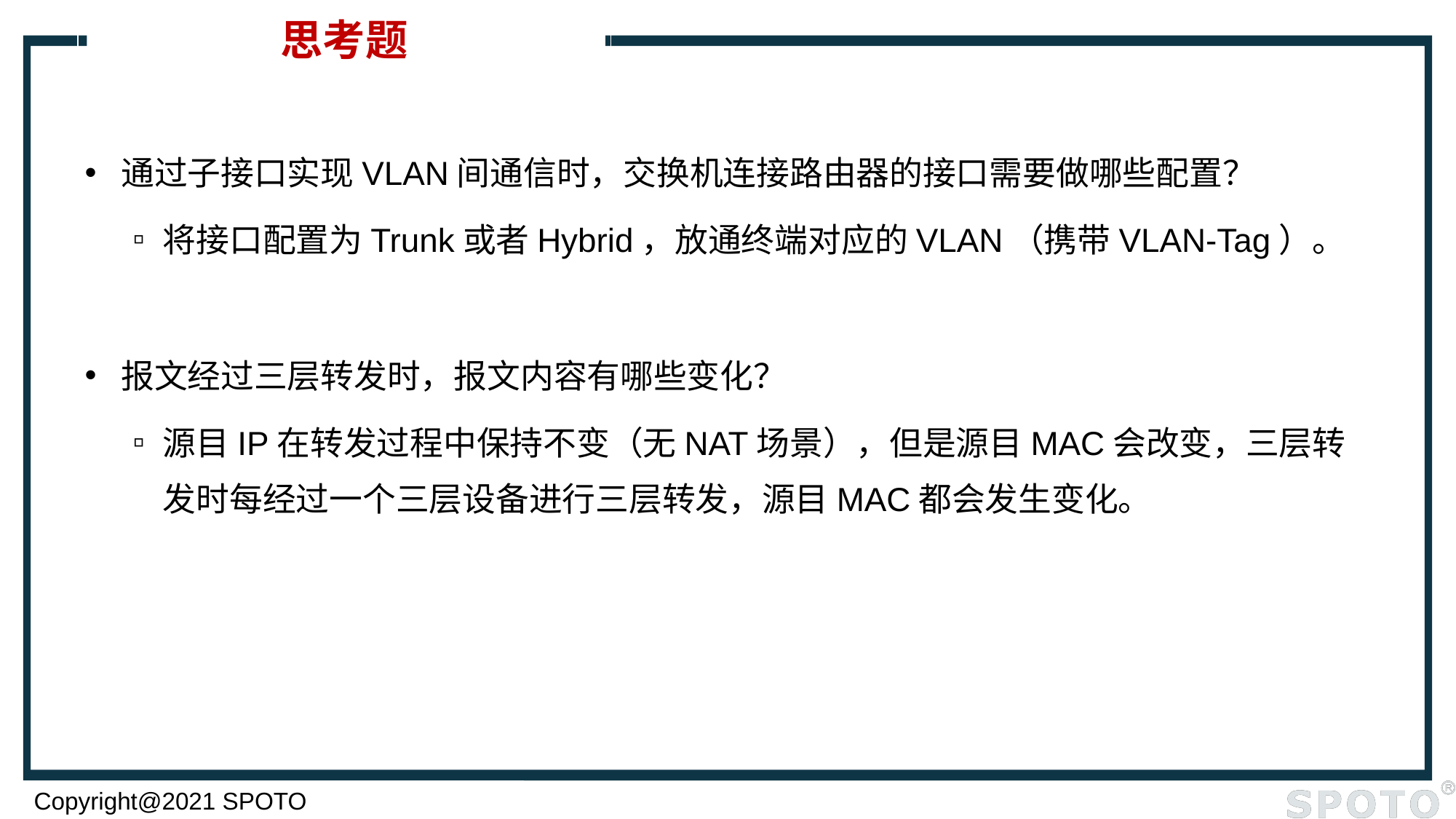

# 思考题
通过子接口实现VLAN间通信时，交换机连接路由器的接口需要做哪些配置？
将接口配置为Trunk或者Hybrid，放通终端对应的VLAN（携带VLAN-Tag）。

报文经过三层转发时，报文内容有哪些变化？
源目IP在转发过程中保持不变（无NAT场景），但是源目MAC会改变，三层转发时每经过一个三层设备进行三层转发，源目MAC都会发生变化。